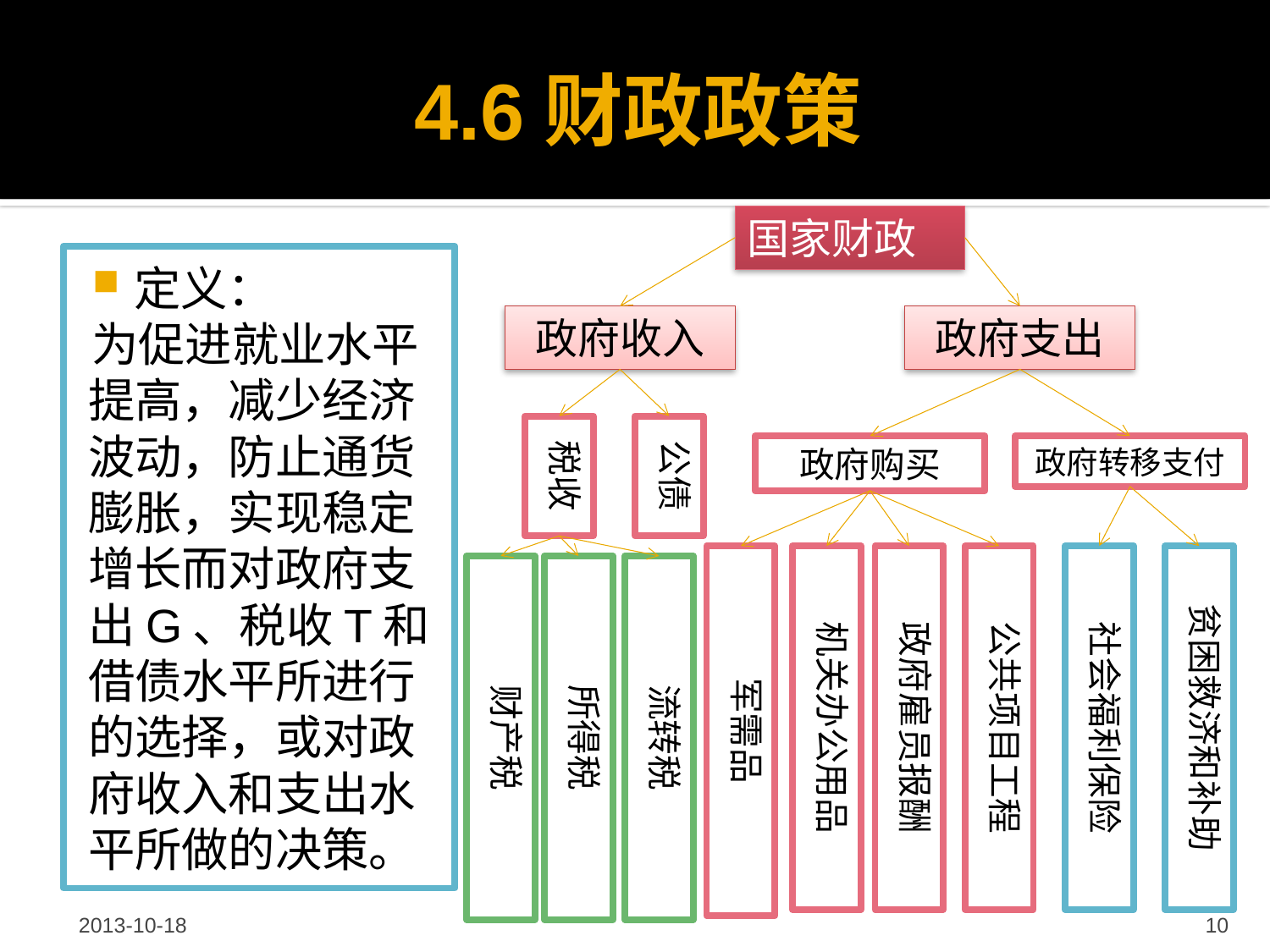

# 4.6财政政策
国家财政
定义：
为促进就业水平提高，减少经济波动，防止通货膨胀，实现稳定增长而对政府支出G、税收T和借债水平所进行的选择，或对政府收入和支出水平所做的决策。
政府收入
政府支出
税收
公债
政府购买
政府转移支付
军需品
机关办公用品
政府雇员报酬
公共项目工程
社会福利保险
贫困救济和补助
财产税
所得税
流转税
2013-10-18
10